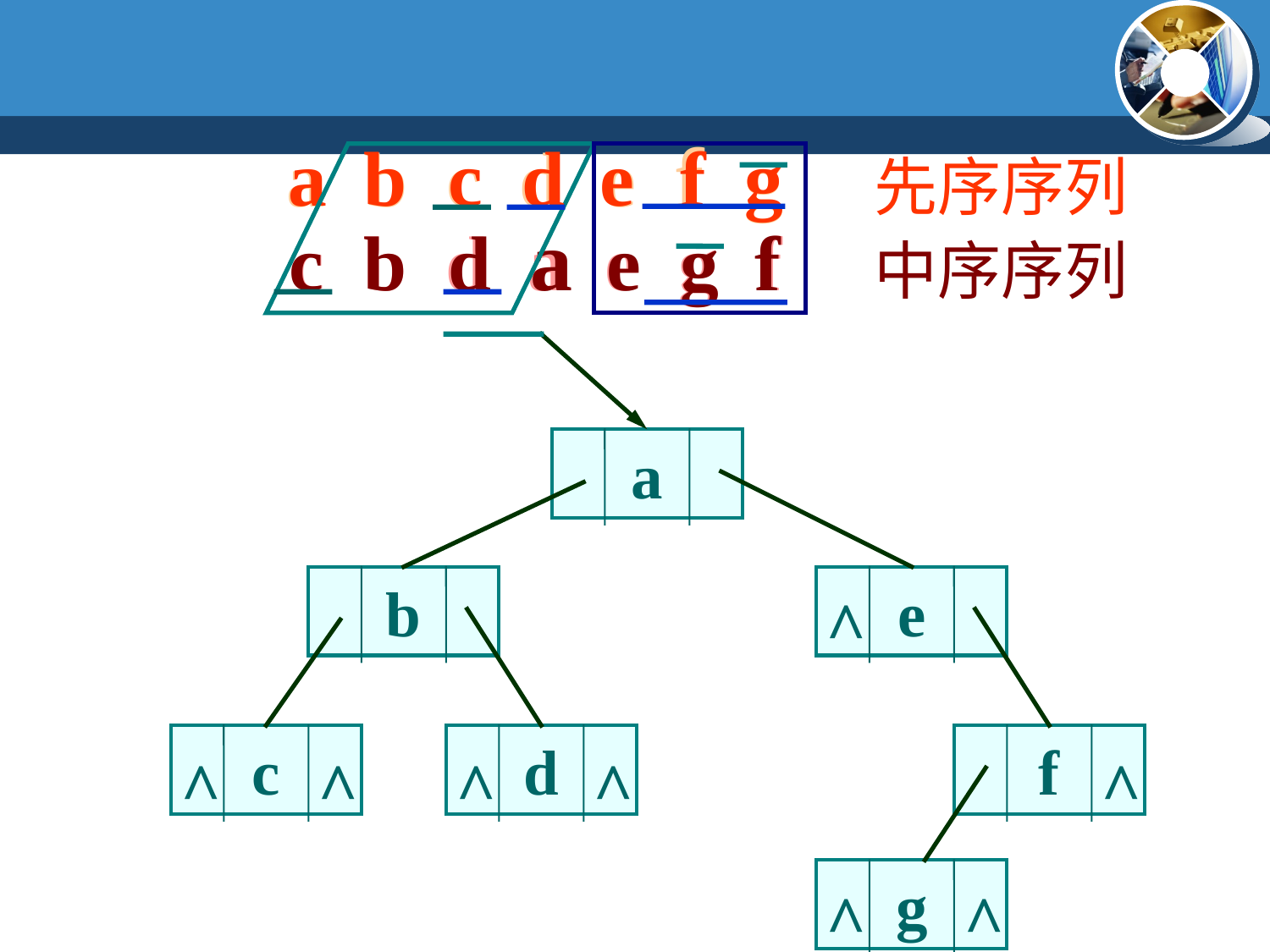

a  b  c  d  e  f  g
a
b
c
d
e
f
g
先序序列中序序列

a

c
c  b  d  a  e  g  f
b
d

e
g
f

a

b

e

^

c

d

f

^
^
^
^
^

g

^
^